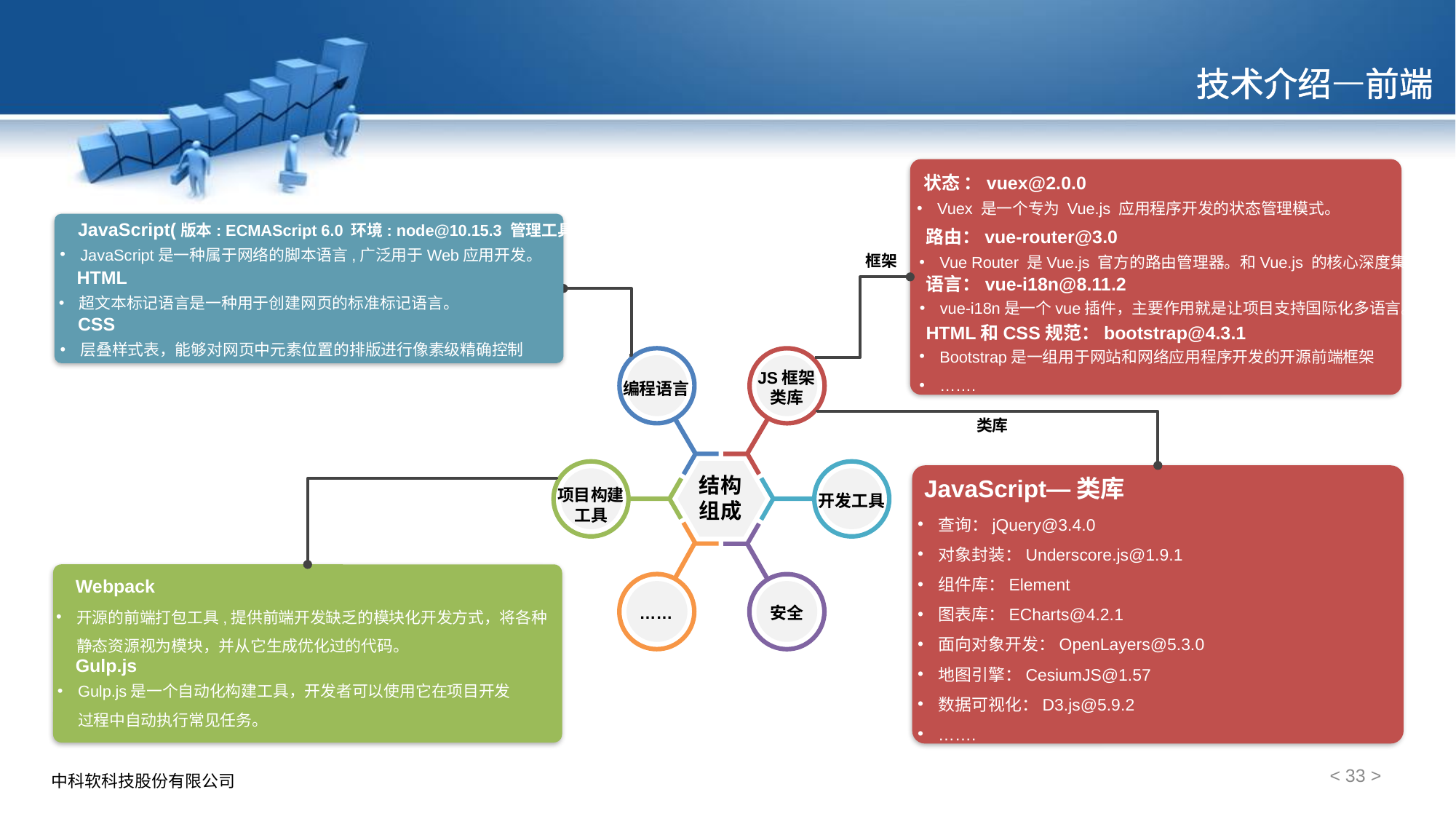

# 技术介绍—前端

状态 ：vuex@2.0.0
Vuex 是一个专为 Vue.js 应用程序开发的状态管理模式。
JavaScript(版本: ECMAScript 6.0 环境: node@10.15.3 管理工具: npm)
路由：vue-router@3.0

JavaScript是一种属于网络的脚本语言,广泛用于Web应用开发。
Vue Router 是Vue.js 官方的路由管理器。和Vue.js 的核心深度集成。
框架
HTML
语言：vue-i18n@8.11.2
超文本标记语言是一种用于创建网页的标准标记语言。
vue-i18n是一个vue插件，主要作用就是让项目支持国际化多语言。
CSS
HTML和CSS规范：bootstrap@4.3.1
层叠样式表，能够对网页中元素位置的排版进行像素级精确控制
Bootstrap是一组用于网站和网络应用程序开发的开源前端框架
…….

JS框架
类库
编程语言
类库

JavaScript—类库

结构
组成
开发工具
项目构建工具
查询：jQuery@3.4.0
对象封装：Underscore.js@1.9.1
组件库：Element
图表库：ECharts@4.2.1
面向对象开发：OpenLayers@5.3.0
地图引擎：CesiumJS@1.57
数据可视化：D3.js@5.9.2
…….

Webpack

 ……
安全
开源的前端打包工具,提供前端开发缺乏的模块化开发方式，将各种静态资源视为模块，并从它生成优化过的代码。
Gulp.js
Gulp.js是一个自动化构建工具，开发者可以使用它在项目开发过程中自动执行常见任务。